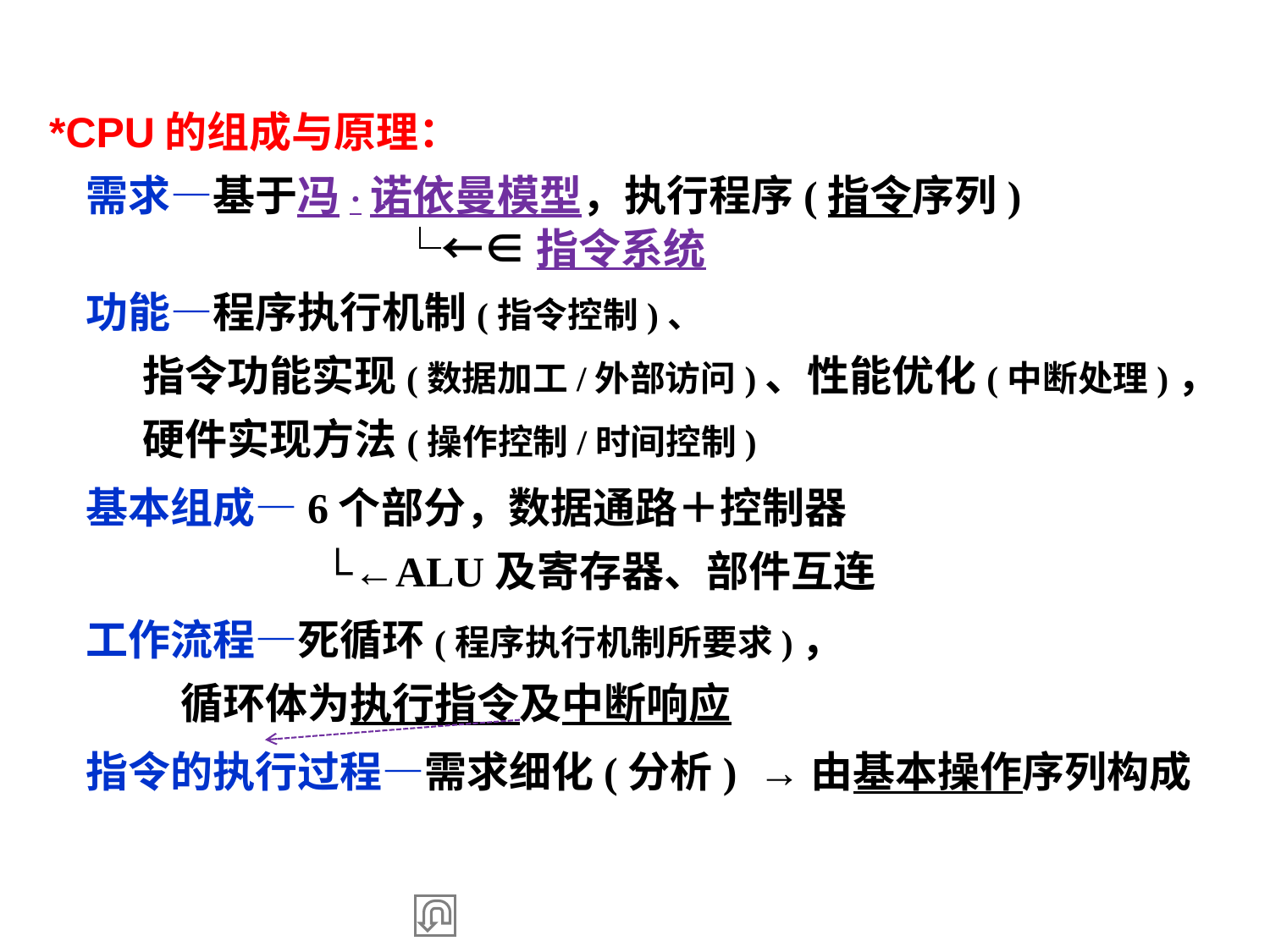

*CPU的组成与原理：
    需求—基于冯·诺依曼模型，执行程序(指令序列)
                                      └←∈指令系统
    功能—程序执行机制(指令控制)、
            指令功能实现(数据加工/外部访问)、性能优化(中断处理)，
          硬件实现方法(操作控制/时间控制)
    基本组成—6个部分，数据通路＋控制器
                           └←ALU及寄存器、部件互连
    工作流程—死循环(程序执行机制所要求)，
              循环体为执行指令及中断响应
    指令的执行过程—需求细化(分析)  →由基本操作序列构成